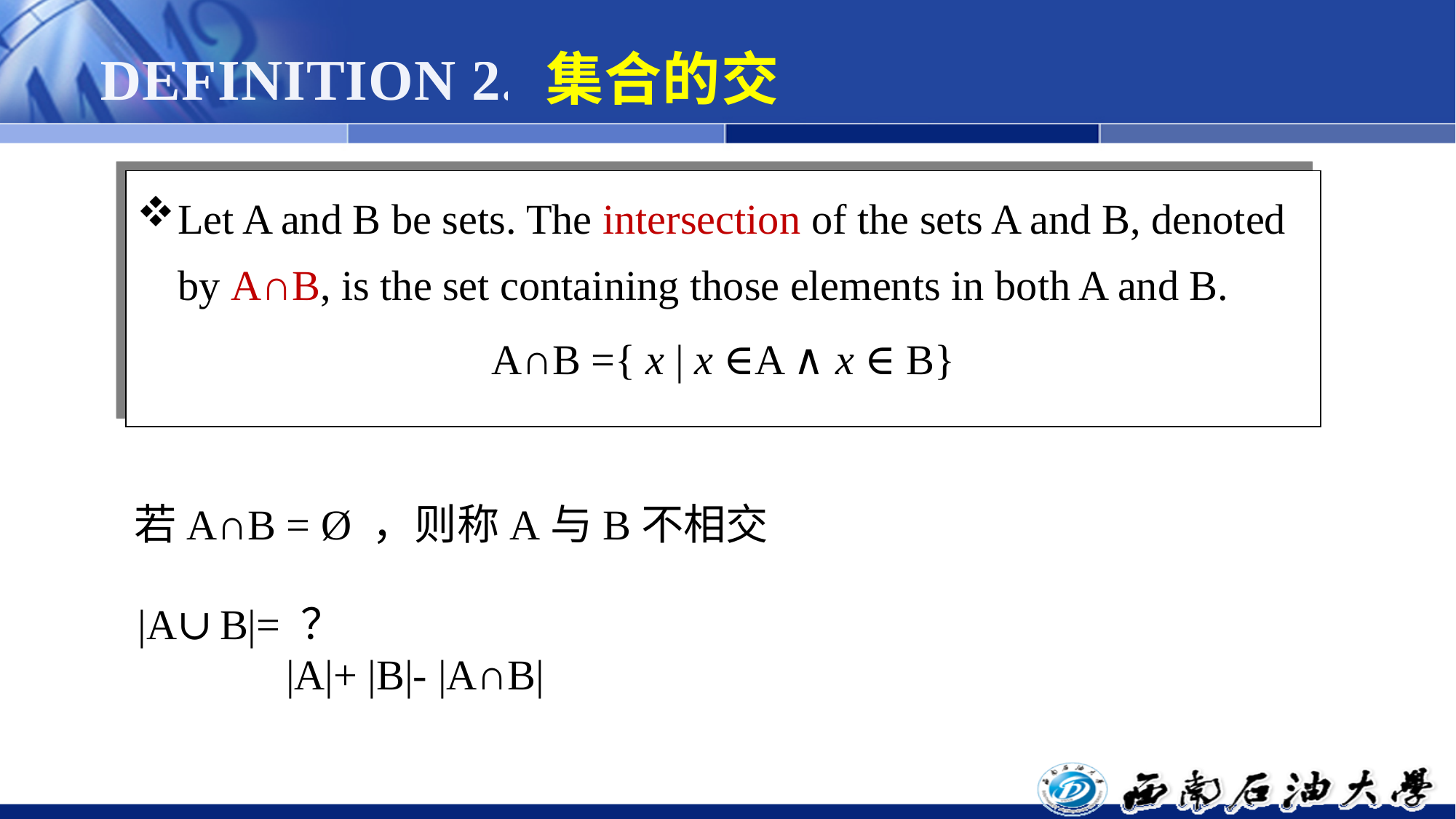

# DEFINITION 2. 集合的交
Let A and B be sets. The intersection of the sets A and B, denoted by A∩B, is the set containing those elements in both A and B.
A∩B ={ x | x ∈A ∧ x ∈ B}
若A∩B = Ø ，则称A与B不相交
|A∪B|= ？
              |A|+ |B|- |A∩B|